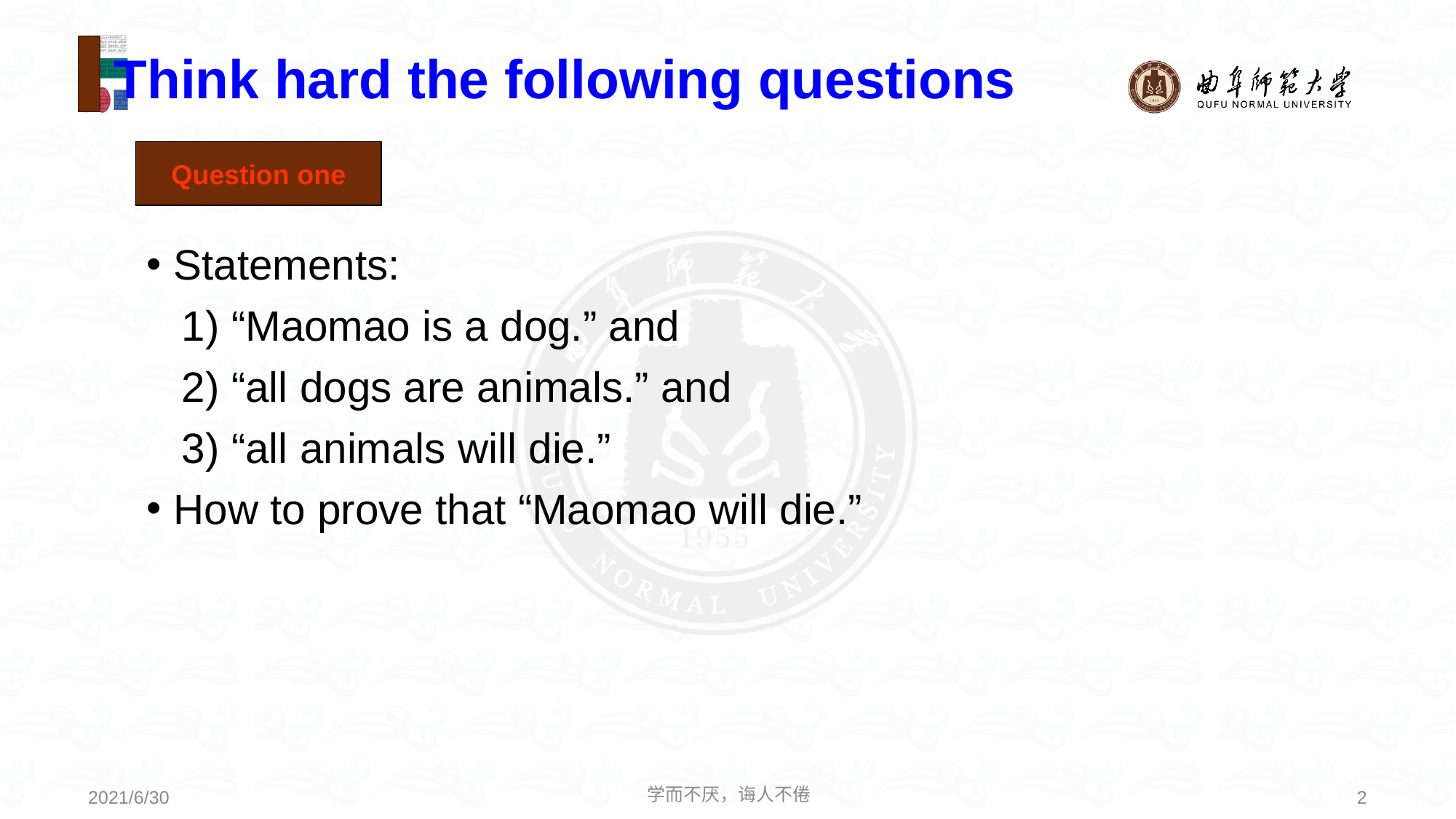

# Think hard the following questions
Question one
Statements:
   1) “Maomao is a dog.” and
   2) “all dogs are animals.” and
   3) “all animals will die.”
How to prove that “Maomao will die.”
学而不厌，诲人不倦
2
2021/6/30